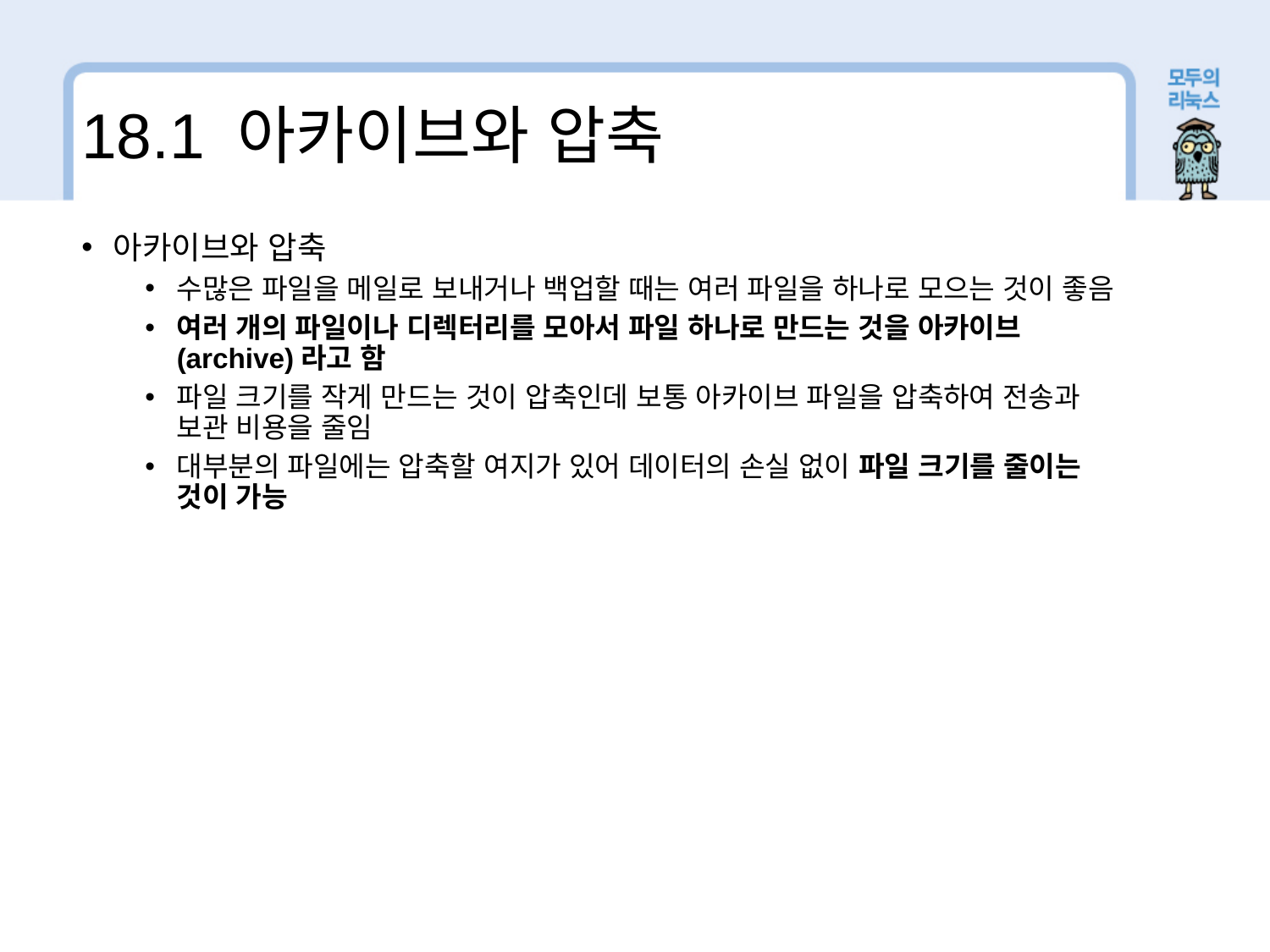

18.1 아카이브와 압축
아카이브와 압축
수많은 파일을 메일로 보내거나 백업할 때는 여러 파일을 하나로 모으는 것이 좋음
여러 개의 파일이나 디렉터리를 모아서 파일 하나로 만드는 것을 아카이브(archive)라고 함
파일 크기를 작게 만드는 것이 압축인데 보통 아카이브 파일을 압축하여 전송과 보관 비용을 줄임
대부분의 파일에는 압축할 여지가 있어 데이터의 손실 없이 파일 크기를 줄이는 것이 가능